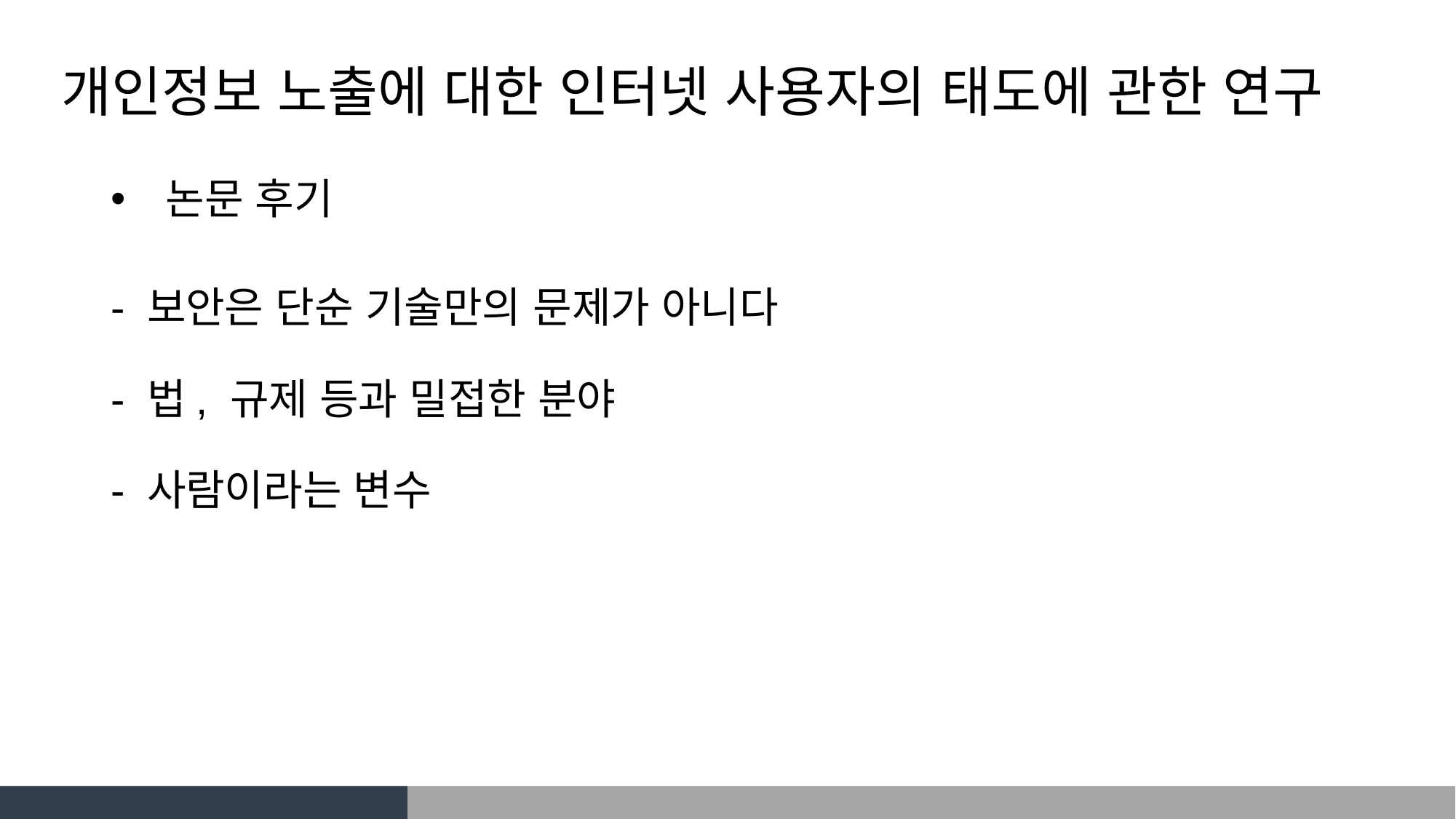

개인정보 노출에 대한 인터넷 사용자의 태도에 관한 연구
논문 후기
- 보안은 단순 기술만의 문제가 아니다

- 법, 규제 등과 밀접한 분야

- 사람이라는 변수